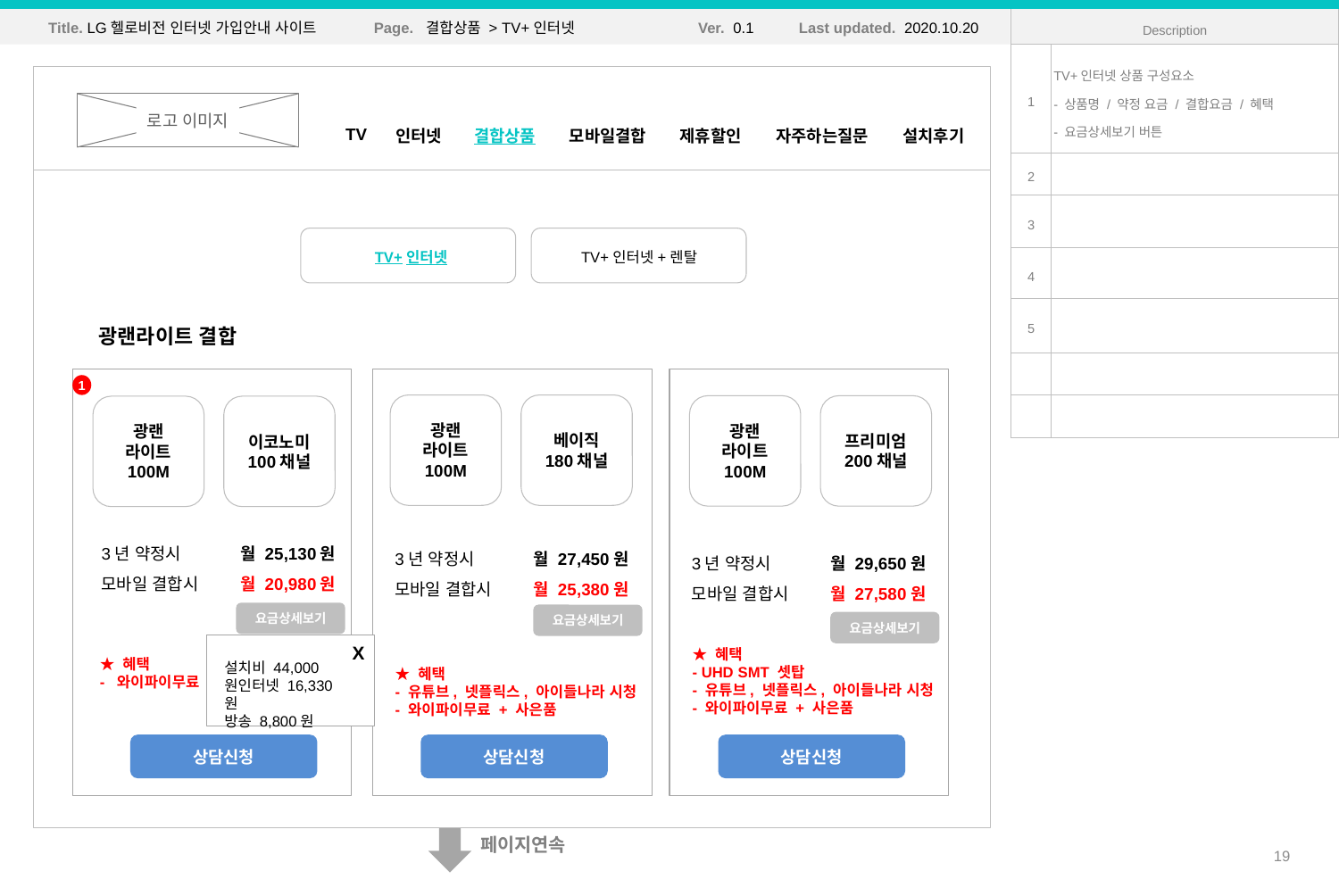

Title. LG헬로비전 인터넷 가입안내 사이트
Page.  결합상품 > TV+인터넷
Ver.  0.1
Last updated.  2020.10.20

| Description |  |
| --- | --- |
| 1 | TV+인터넷 상품 구성요소 - 상품명 / 약정 요금 / 결합요금 / 혜택 - 요금상세보기 버튼 |
| 2 |  |
| 3 |  |
| 4 |  |
| 5 |  |
|  |  |
|  |  |

로고 이미지
TV
인터넷
결합상품
모바일결합
제휴할인
자주하는질문
설치후기

TV+인터넷

TV+인터넷+렌탈
광랜라이트 결합

광랜
라이트
100M
베이직
180채널
3년 약정시
모바일 결합시
월 27,450원
월 25,380원
요금상세보기
★ 혜택
- 유튜브, 넷플릭스, 아이들나라 시청
- 와이파이무료 + 사은품

광랜
라이트
100M
프리미엄
200채널
3년 약정시
모바일 결합시
월 29,650원
월 27,580원
요금상세보기
★ 혜택
- UHD SMT 셋탑
- 유튜브, 넷플릭스, 아이들나라 시청
- 와이파이무료 + 사은품
1
광랜
라이트
100M
이코노미
100채널
3년 약정시
모바일 결합시
월 25,130원
월 20,980원
요금상세보기
X

설치비 44,000원인터넷 16,330원
방송 8,800원
★ 혜택
-  와이파이무료 + 사은품
상담신청
상담신청
상담신청
페이지연속

19